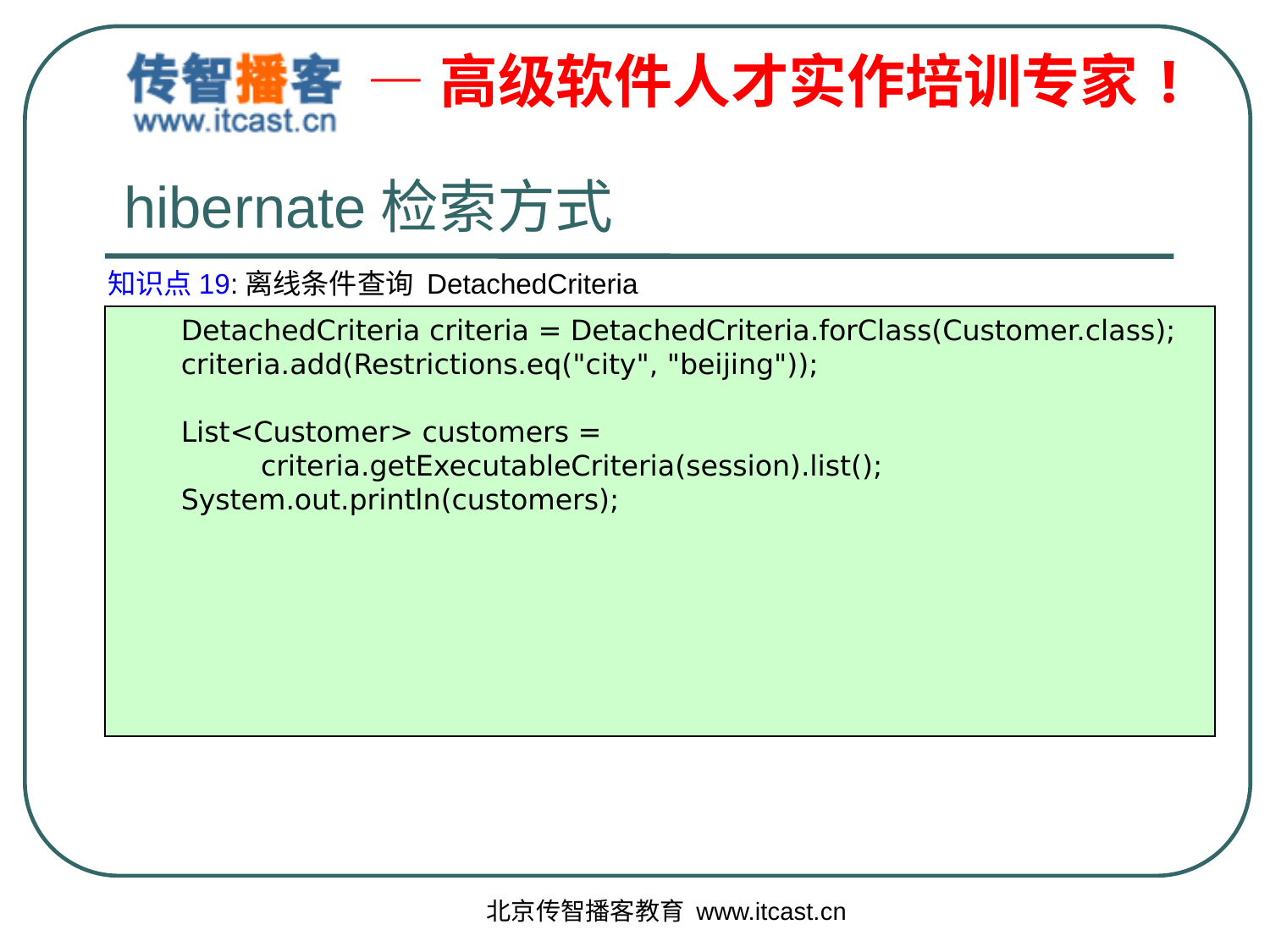

# hibernate检索方式
知识点19:离线条件查询 DetachedCriteria
DetachedCriteria criteria = DetachedCriteria.forClass(Customer.class);
criteria.add(Restrictions.eq("city", "beijing"));

List<Customer> customers =
         criteria.getExecutableCriteria(session).list();
System.out.println(customers);
北京传智播客教育 www.itcast.cn